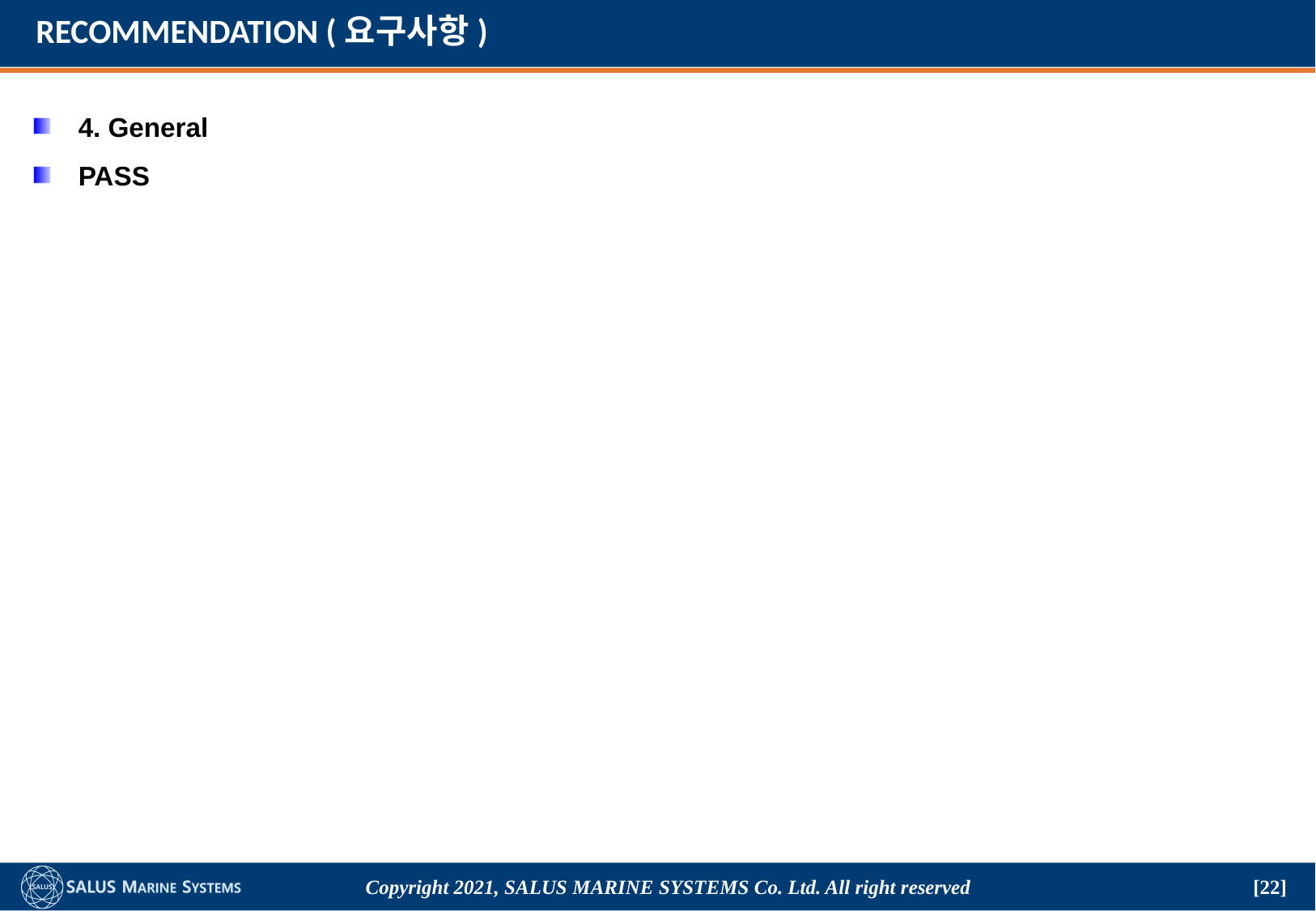

# RECOMMENDATION (요구사항)
4. General
PASS
Copyright 2021, SALUS Marine Systems Co. Ltd. All right reserved
[22]